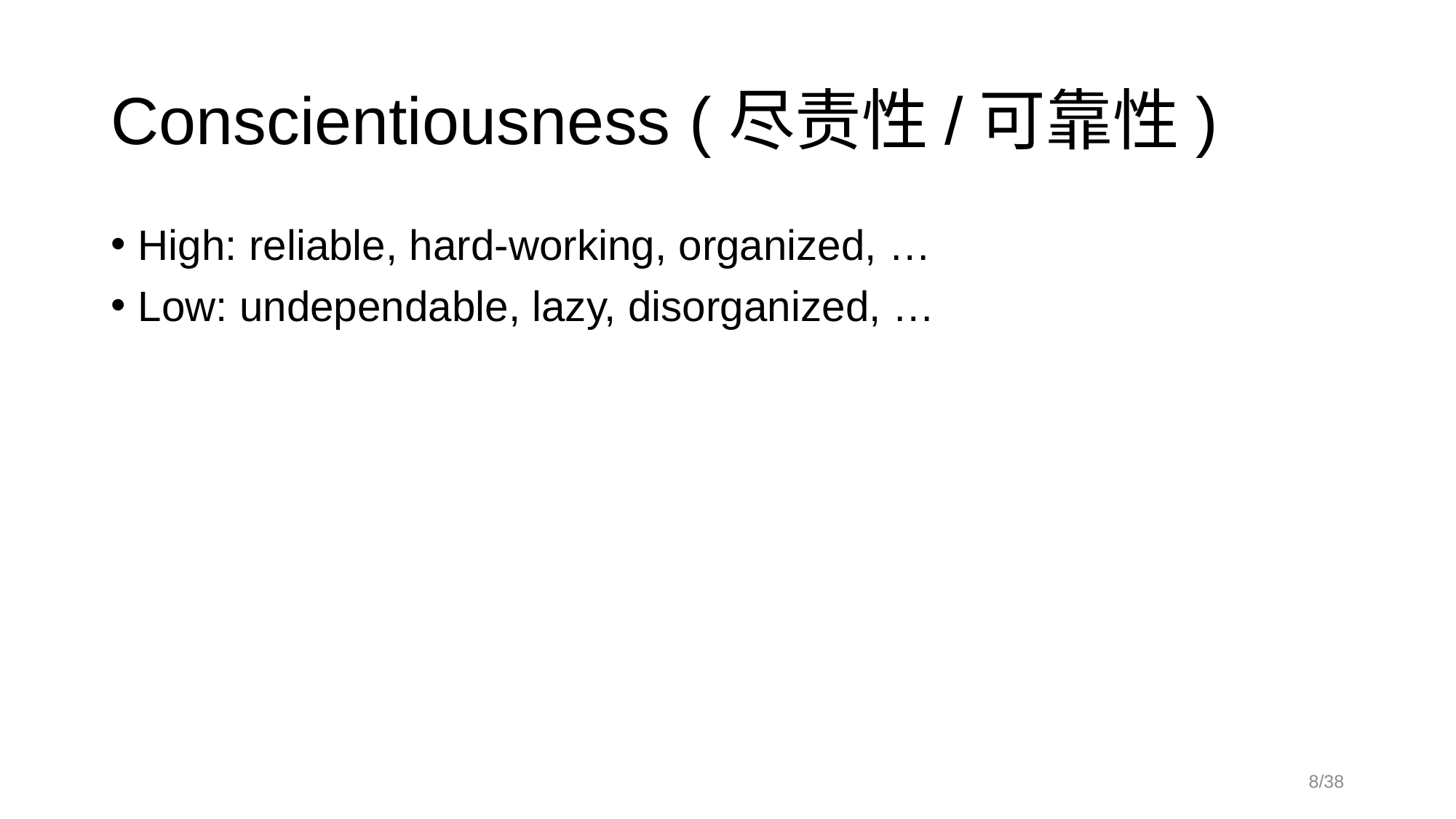

# Conscientiousness (尽责性/可靠性)
High: reliable, hard-working, organized, …
Low: undependable, lazy, disorganized, …

8/38